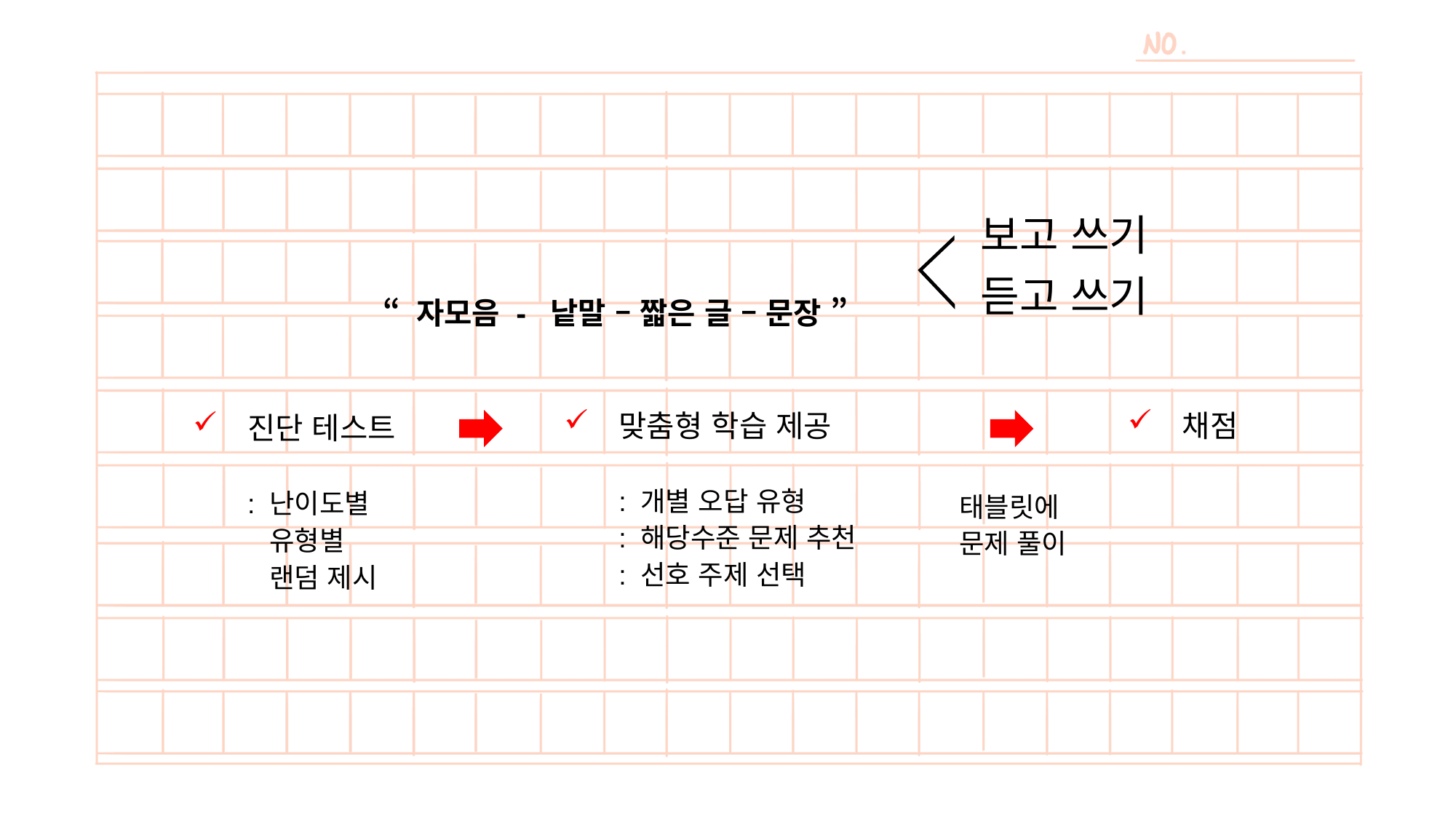

“ 자모음 -  낱말 – 짧은 글 – 문장 ”

보고 쓰기
듣고 쓰기

맞춤형 학습 제공
: 개별 오답 유형
: 해당수준 문제 추천
: 선호 주제 선택
채점

진단 테스트
: 난이도별
  유형별
  랜덤 제시

태블릿에
문제 풀이